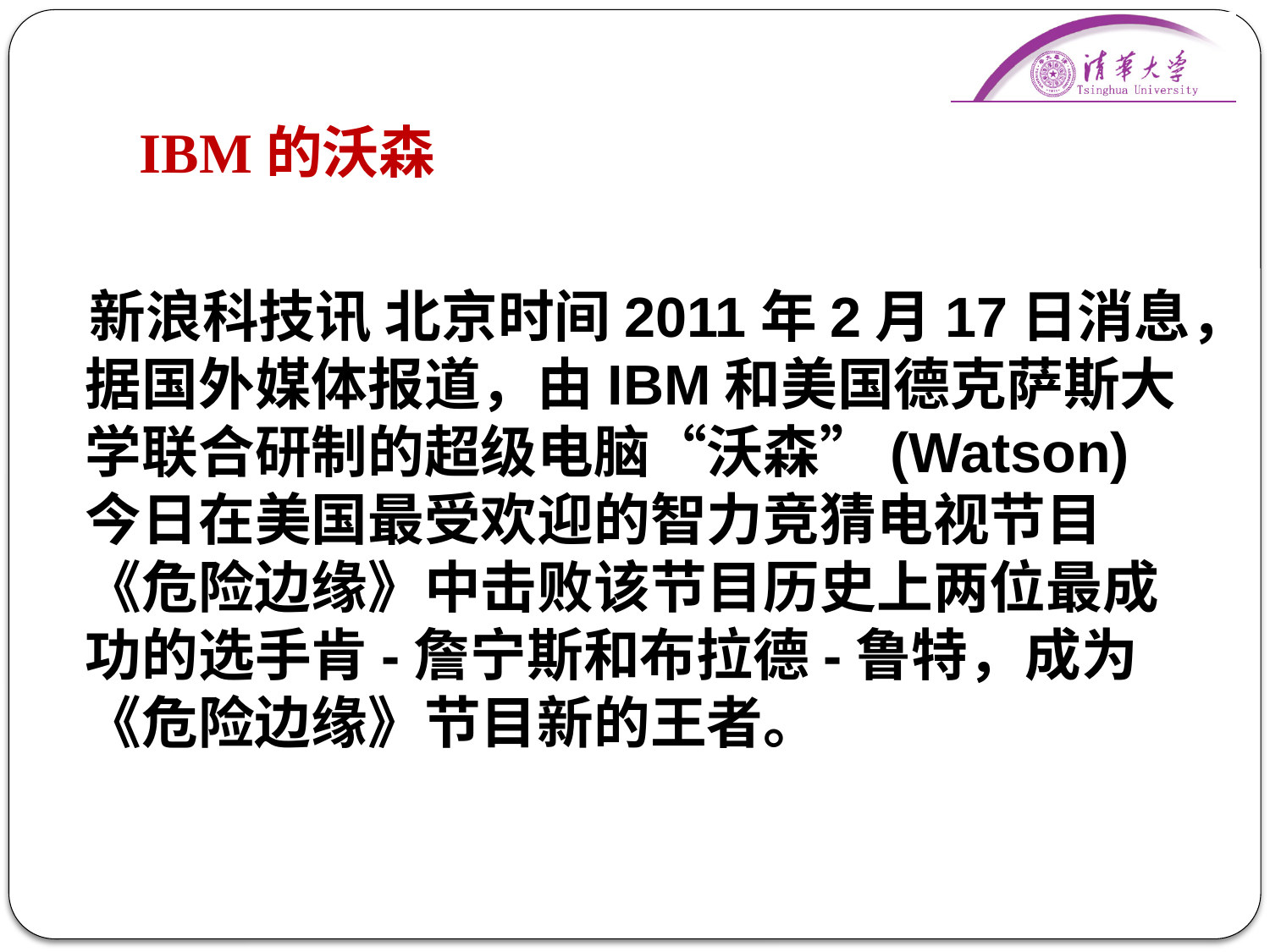

# IBM的沃森
   新浪科技讯 北京时间2011年2月17日消息，据国外媒体报道，由IBM和美国德克萨斯大学联合研制的超级电脑“沃森”(Watson)今日在美国最受欢迎的智力竞猜电视节目《危险边缘》中击败该节目历史上两位最成功的选手肯-詹宁斯和布拉德-鲁特，成为《危险边缘》节目新的王者。
54